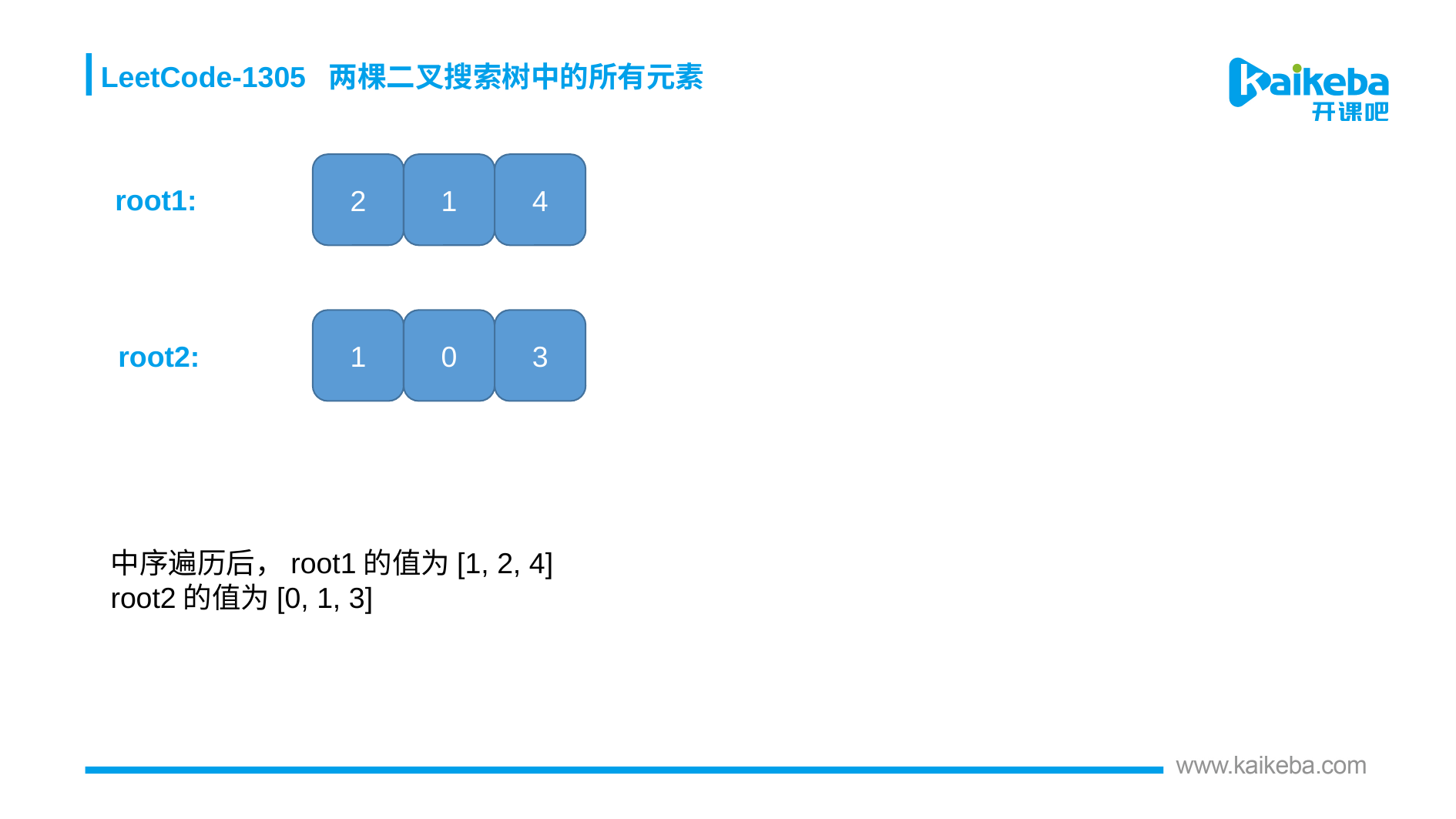

LeetCode-1305  两棵⼆叉搜索树中的所有元素
2
1
4
root1:
1
0
3
root2:
中序遍历后，root1的值为[1, 2, 4]
root2的值为[0, 1, 3]